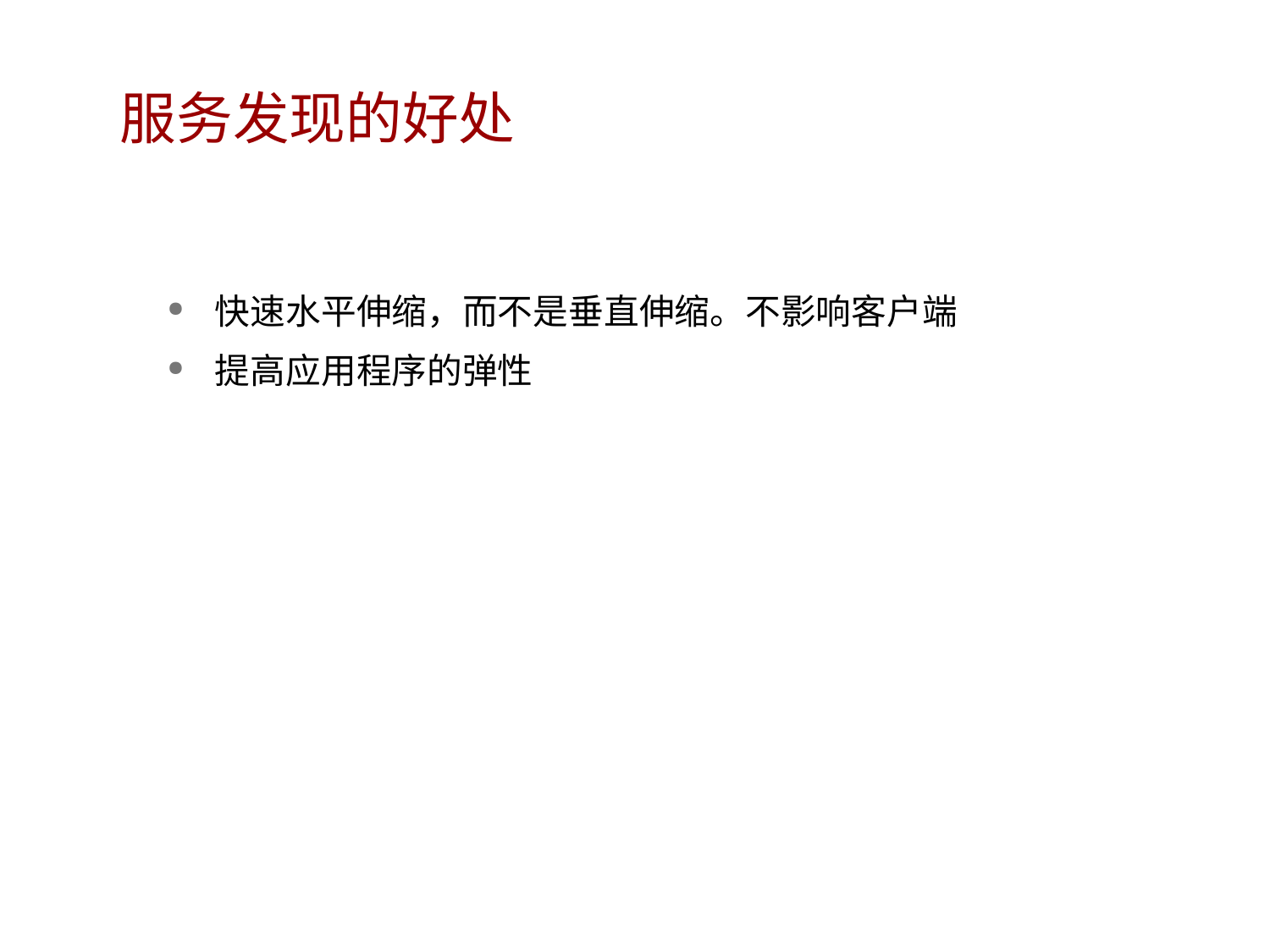

# 服务发现的好处
快速水平伸缩，而不是垂直伸缩。不影响客户端
提高应用程序的弹性